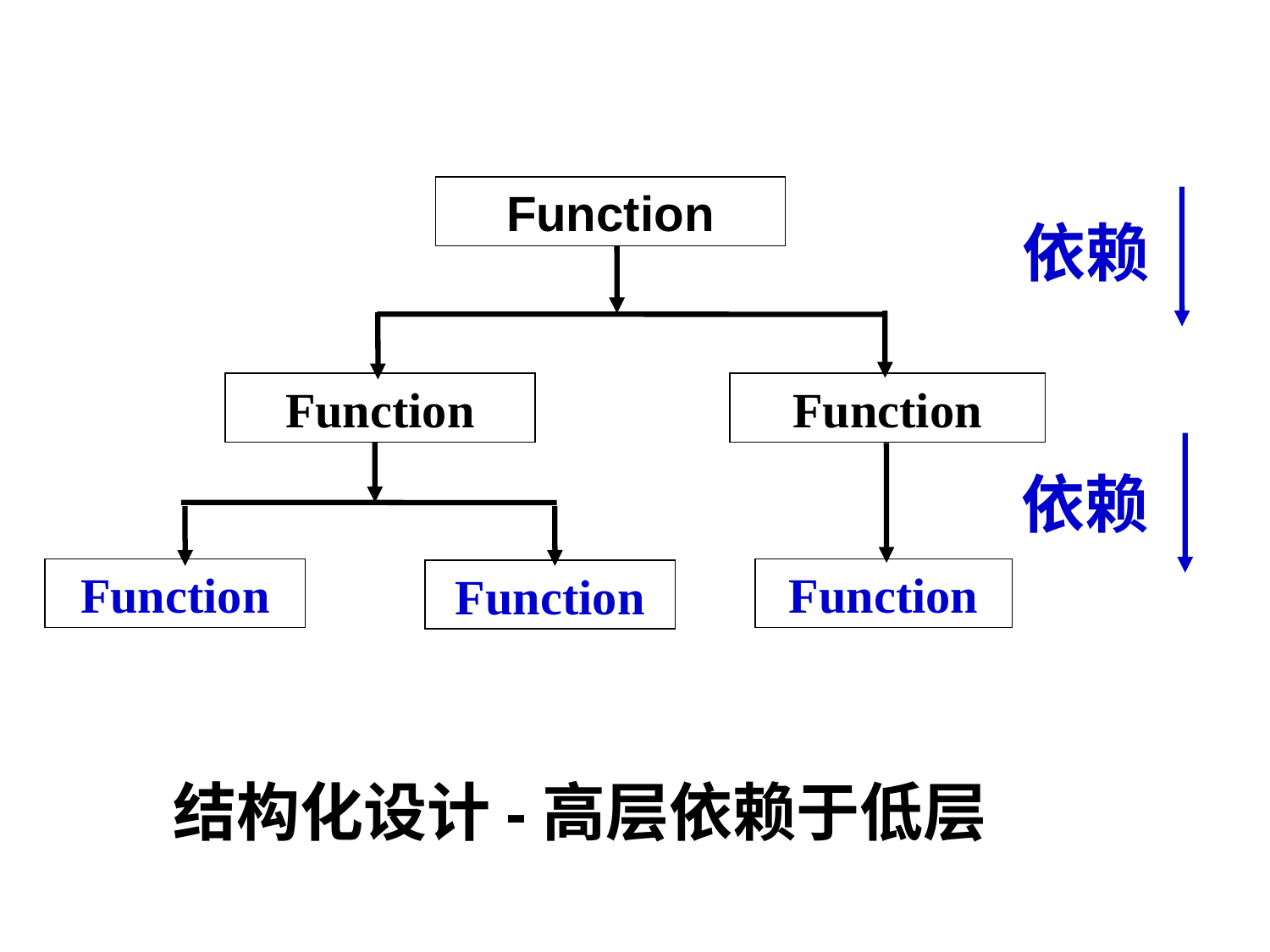

Function

依赖

Function
Function

依赖

Function
Function
Function
结构化设计-高层依赖于低层